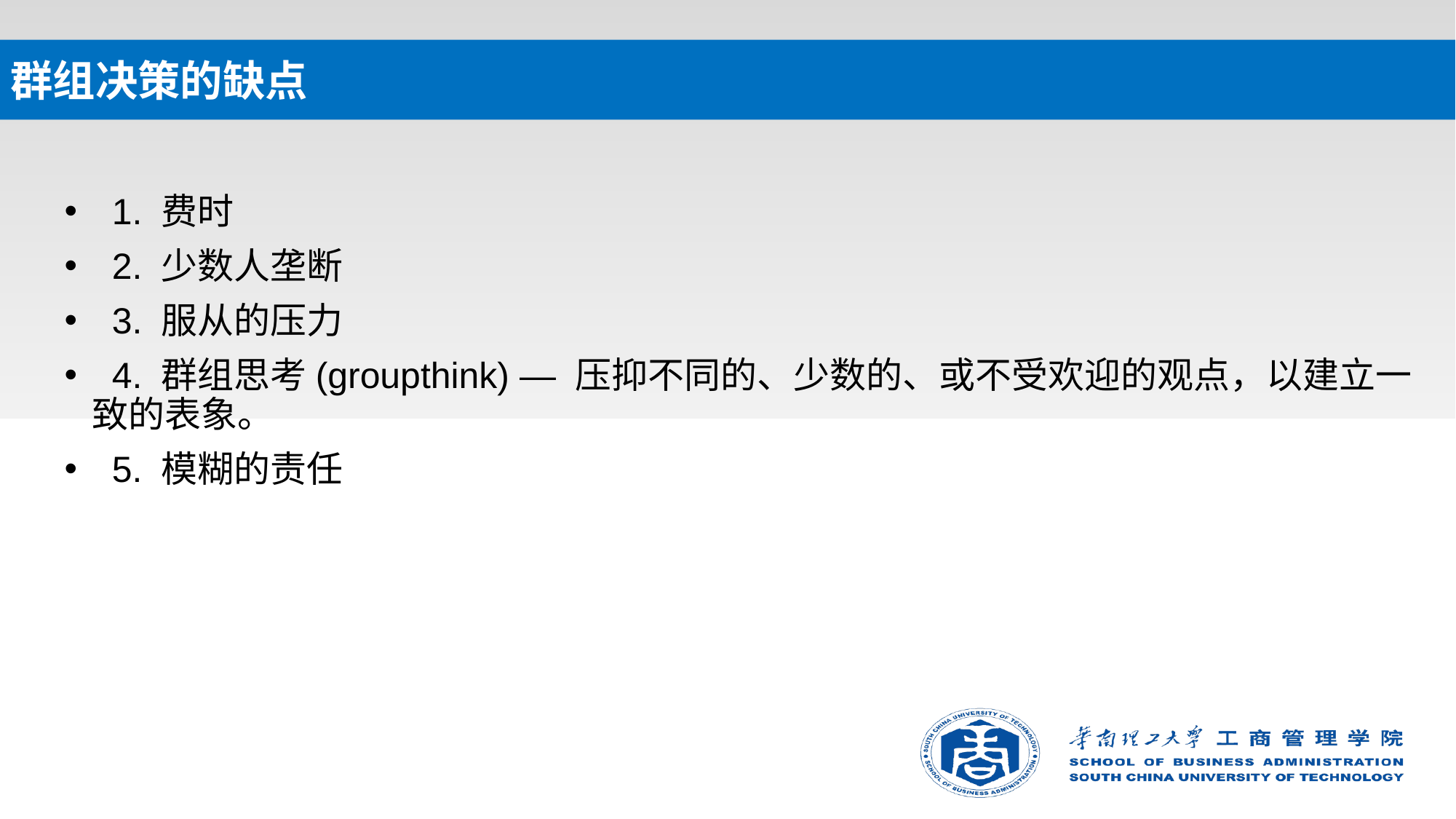

# 群组决策的缺点
  1. 费时
  2. 少数人垄断
  3. 服从的压力
  4. 群组思考(groupthink) — 压抑不同的、少数的、或不受欢迎的观点，以建立一    致的表象。
  5. 模糊的责任